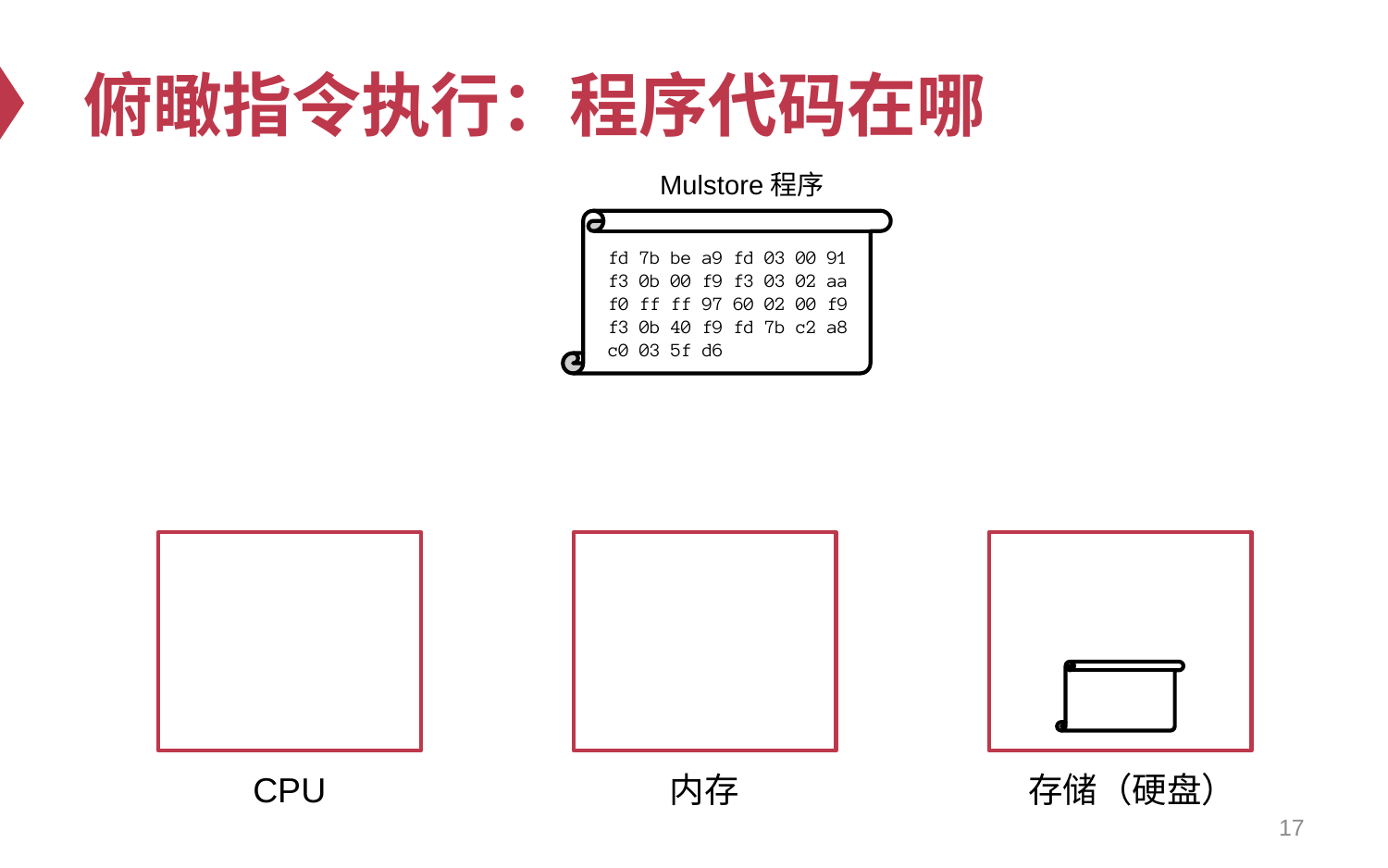

# 俯瞰指令执行：程序代码在哪
Mulstore程序

fd 7b be a9 fd 03 00 91
f3 0b 00 f9 f3 03 02 aa
f0 ff ff 97 60 02 00 f9
f3 0b 40 f9 fd 7b c2 a8
c0 03 5f d6

存储（硬盘）
CPU
内存
17